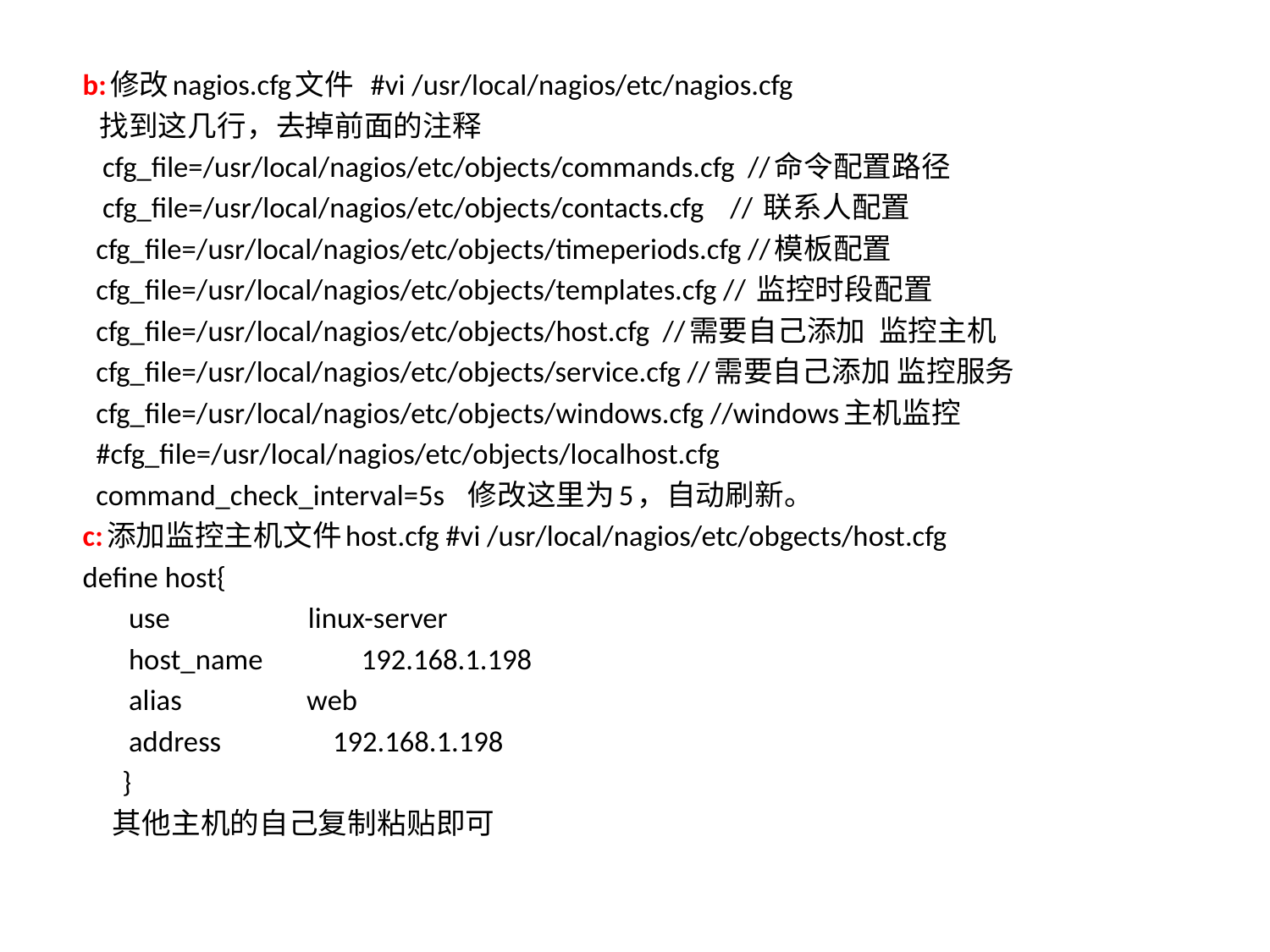

#
 b:修改nagios.cfg文件  #vi /usr/local/nagios/etc/nagios.cfg
   找到这几行，去掉前面的注释
    cfg_file=/usr/local/nagios/etc/objects/commands.cfg  //命令配置路径
    cfg_file=/usr/local/nagios/etc/objects/contacts.cfg    // 联系人配置
   cfg_file=/usr/local/nagios/etc/objects/timeperiods.cfg //模板配置
   cfg_file=/usr/local/nagios/etc/objects/templates.cfg // 监控时段配置
   cfg_file=/usr/local/nagios/etc/objects/host.cfg  //需要自己添加  监控主机
   cfg_file=/usr/local/nagios/etc/objects/service.cfg //需要自己添加 监控服务
   cfg_file=/usr/local/nagios/etc/objects/windows.cfg //windows主机监控
   #cfg_file=/usr/local/nagios/etc/objects/localhost.cfg
   command_check_interval=5s   修改这里为5，自动刷新。
 c:添加监控主机文件host.cfg #vi /usr/local/nagios/etc/obgects/host.cfg
 define host{
        use                     linux-server
        host_name               192.168.1.198
        alias                   web
        address                 192.168.1.198
       }
     其他主机的自己复制粘贴即可